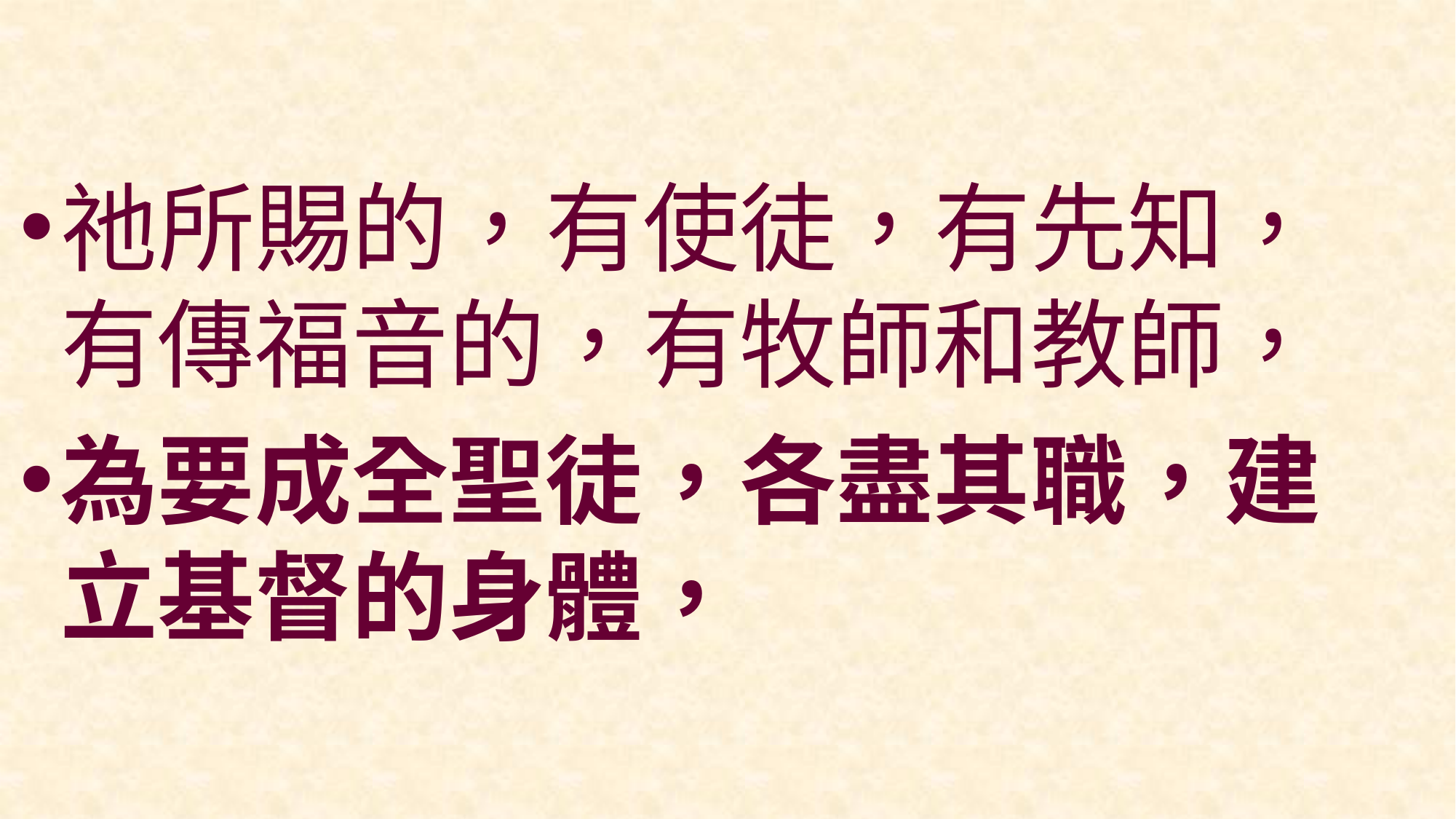

祂所賜的，有使徒，有先知，有傳福音的，有牧師和教師，
為要成全聖徒，各盡其職，建立基督的身體，